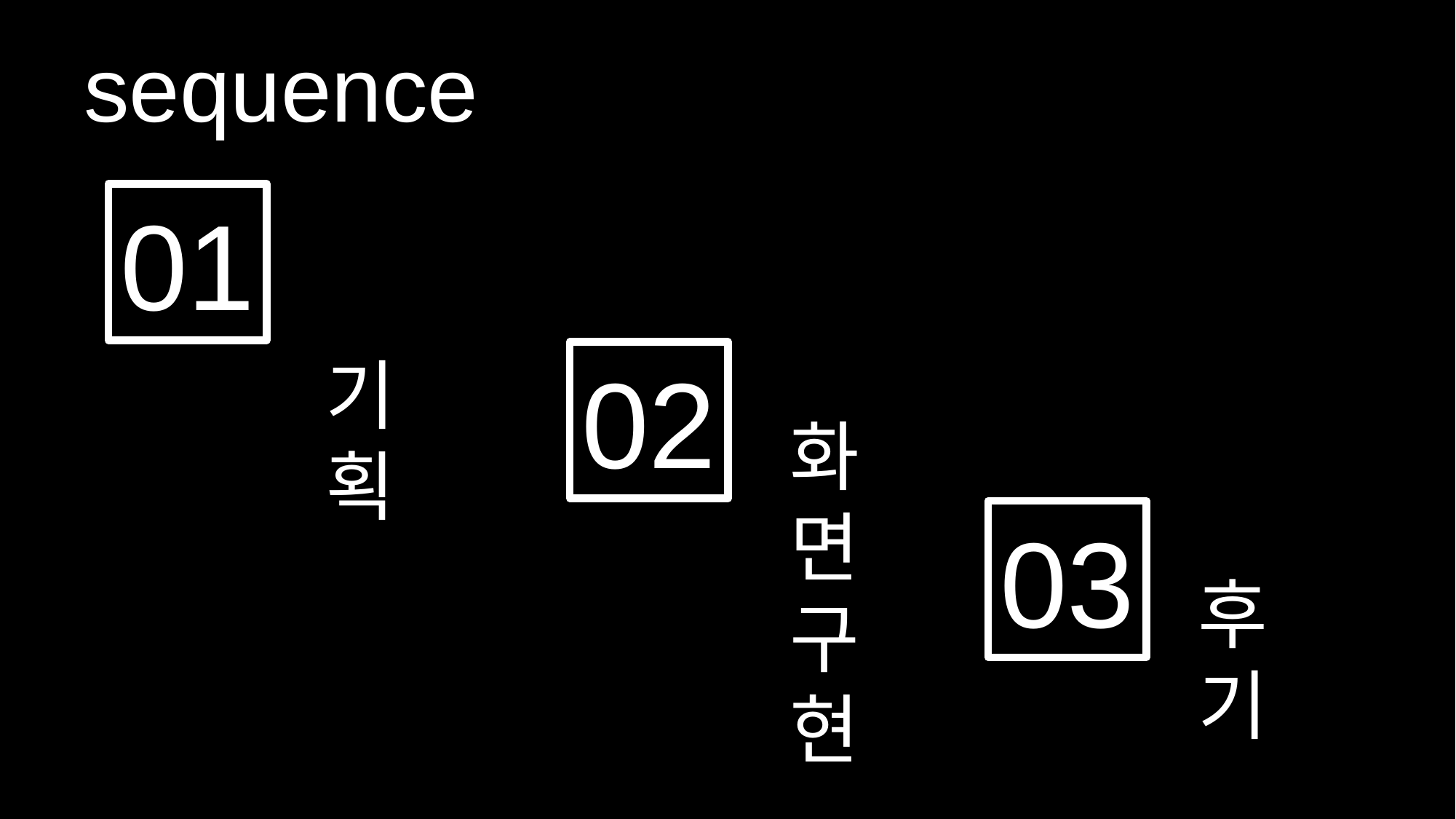

sequence
01
기획
02
화면구현
03
후기